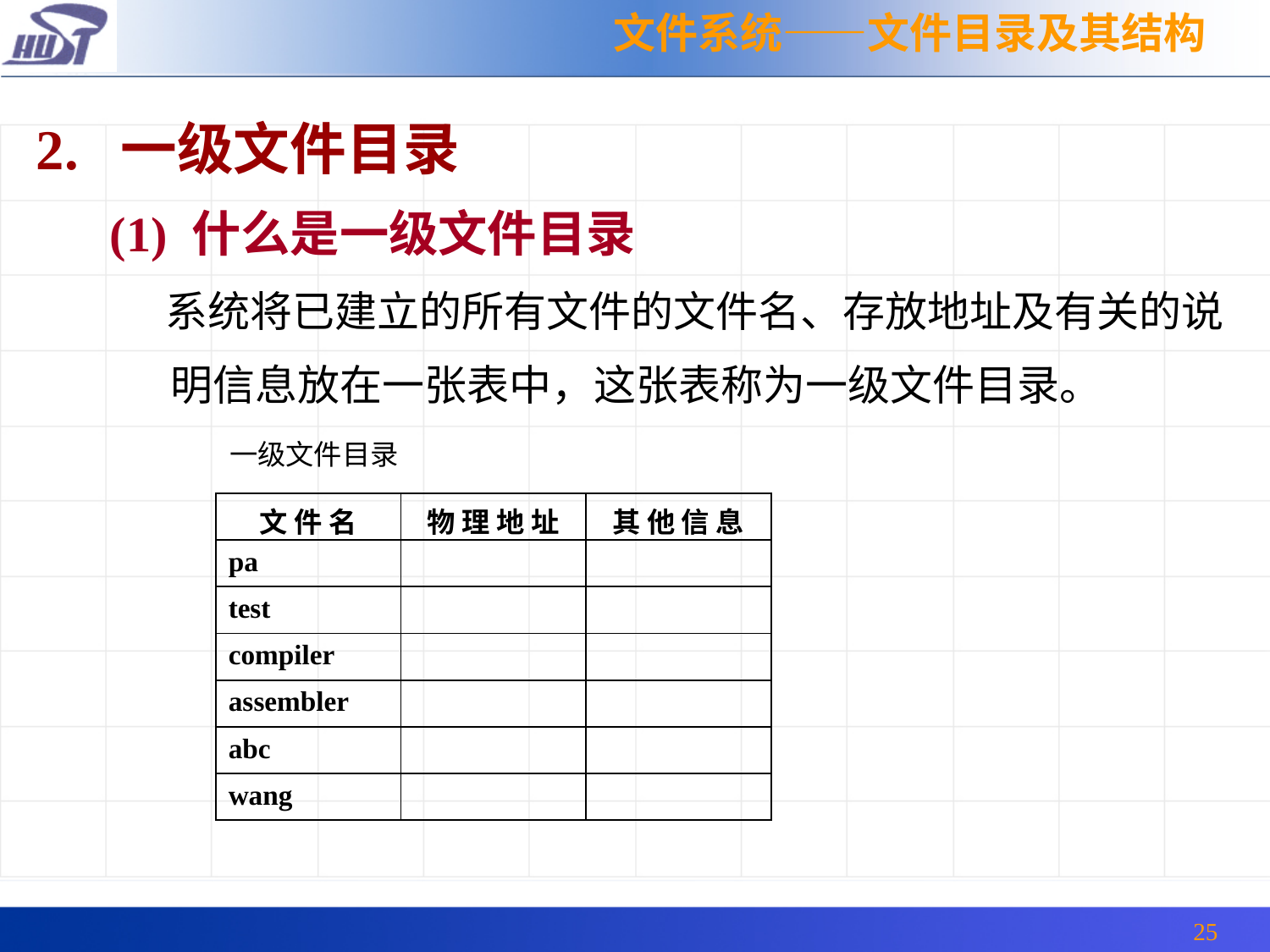

文件系统——文件目录及其结构
2.  一级文件目录
      (1) 什么是一级文件目录
               系统将已建立的所有文件的文件名、存放地址及有关的说
             明信息放在一张表中，这张表称为一级文件目录。
一级文件目录
| 文 件 名 | 物 理 地 址 | 其 他 信 息 |
| --- | --- | --- |
| pa |  |  |
| test |  |  |
| compiler |  |  |
| assembler |  |  |
| abc |  |  |
| wang |  |  |
25